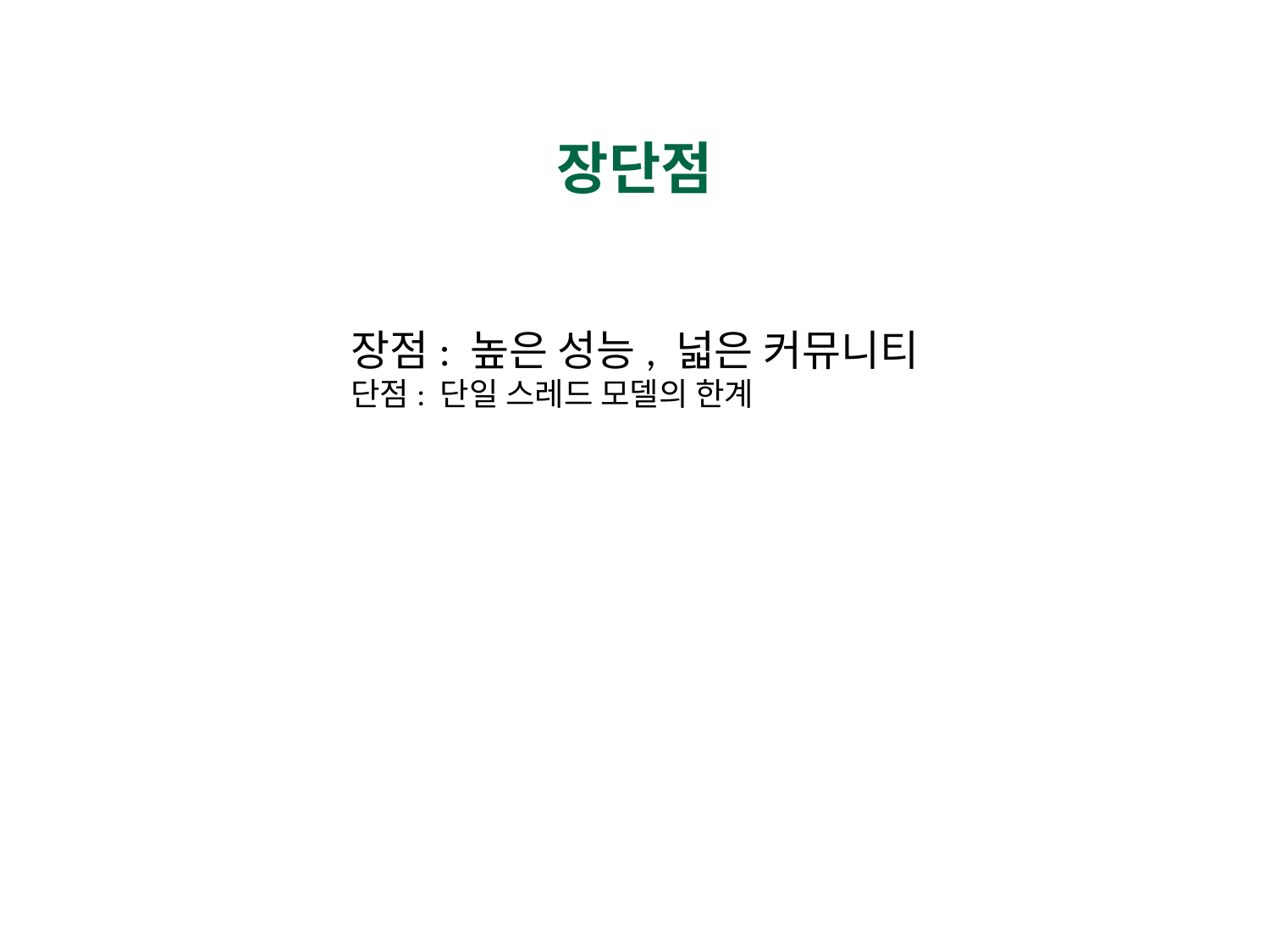

#
장단점
장점: 높은 성능, 넓은 커뮤니티
단점: 단일 스레드 모델의 한계